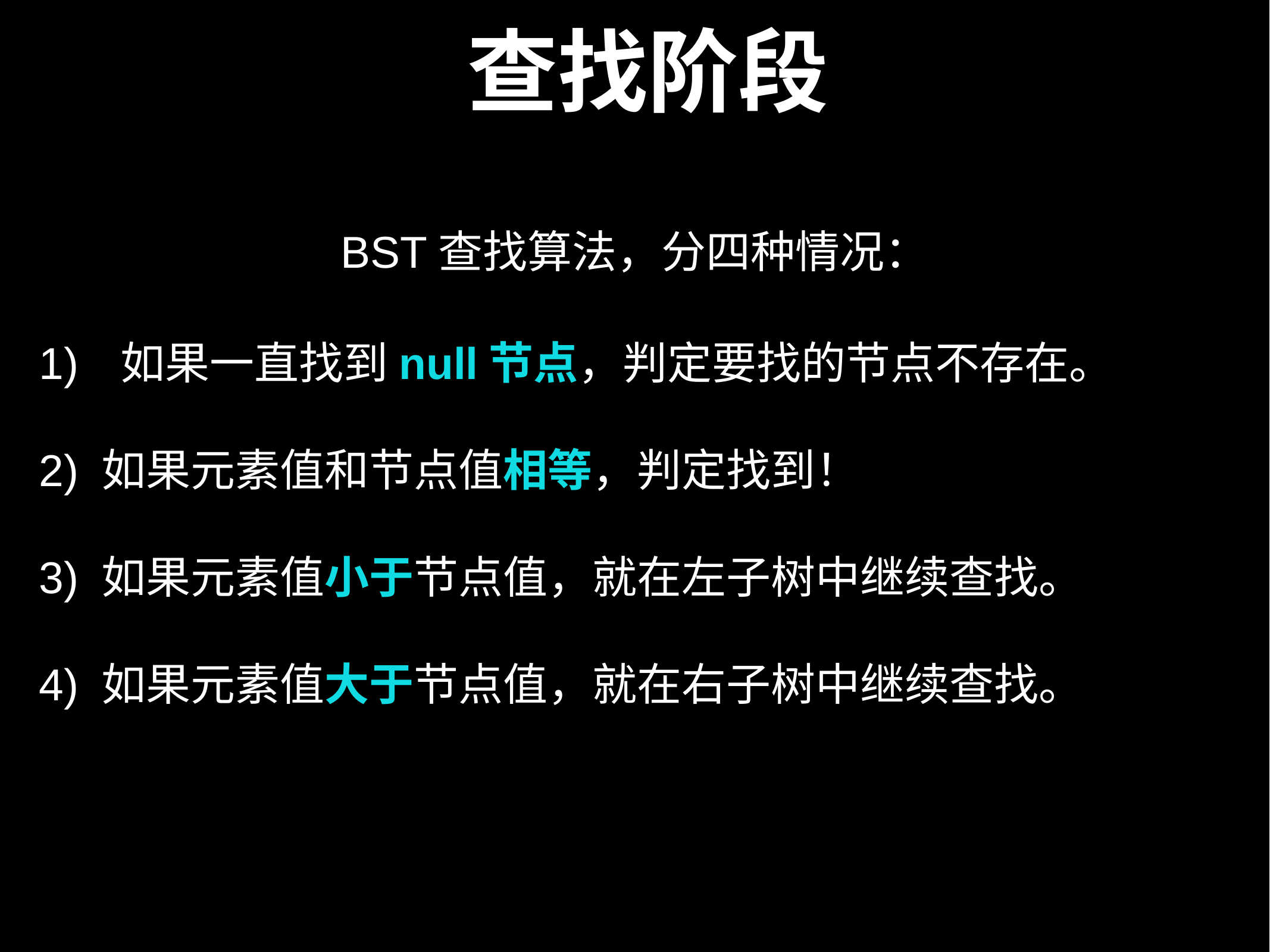

# 查找阶段
BST查找算法，分四种情况：
 如果一直找到null节点，判定要找的节点不存在。

2) 如果元素值和节点值相等，判定找到！

3) 如果元素值小于节点值，就在左子树中继续查找。

4) 如果元素值大于节点值，就在右子树中继续查找。